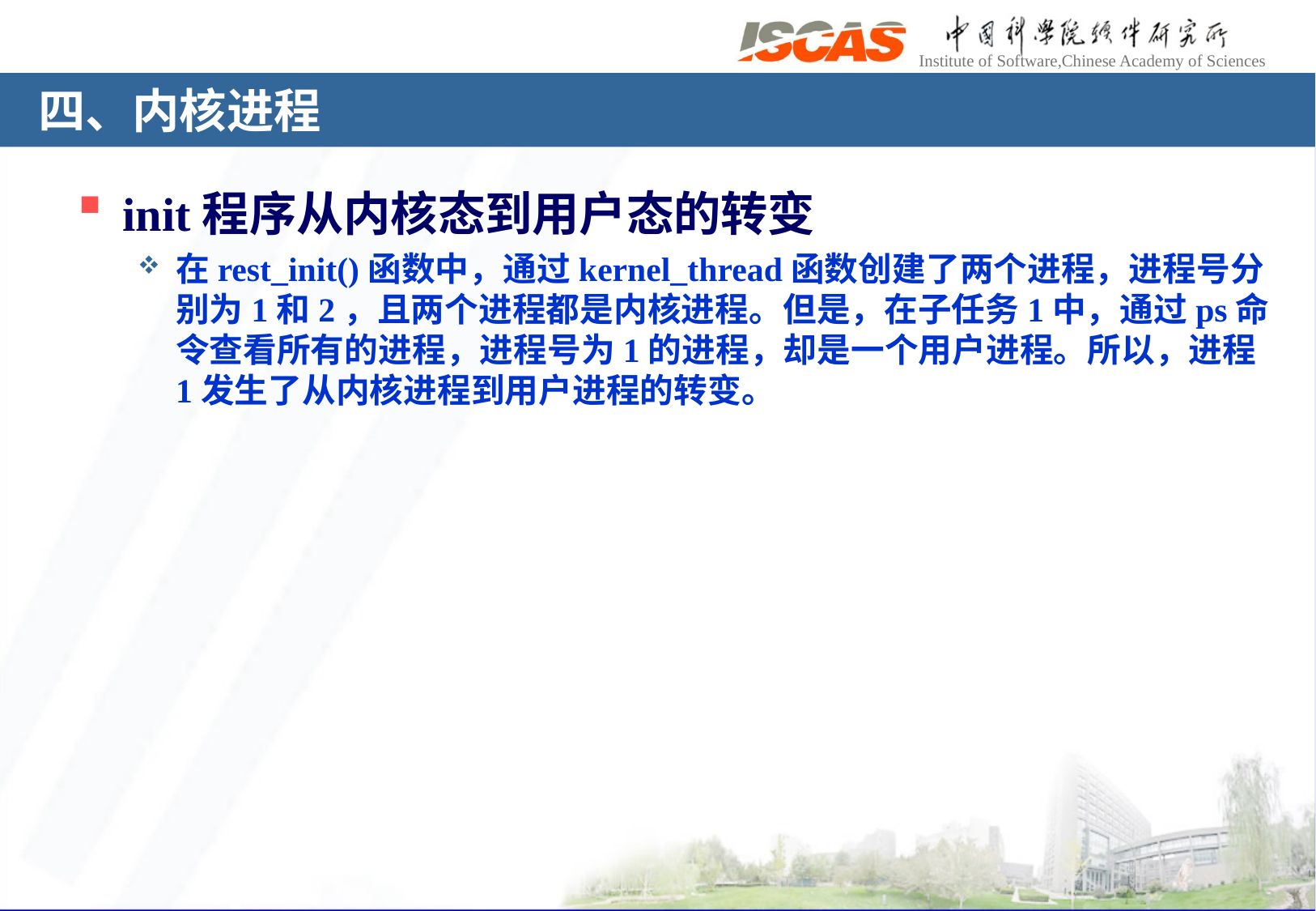

# 四、内核进程
init程序从内核态到用户态的转变
在rest_init()函数中，通过kernel_thread函数创建了两个进程，进程号分别为1和2，且两个进程都是内核进程。但是，在子任务1中，通过ps命令查看所有的进程，进程号为1的进程，却是一个用户进程。所以，进程1发生了从内核进程到用户进程的转变。